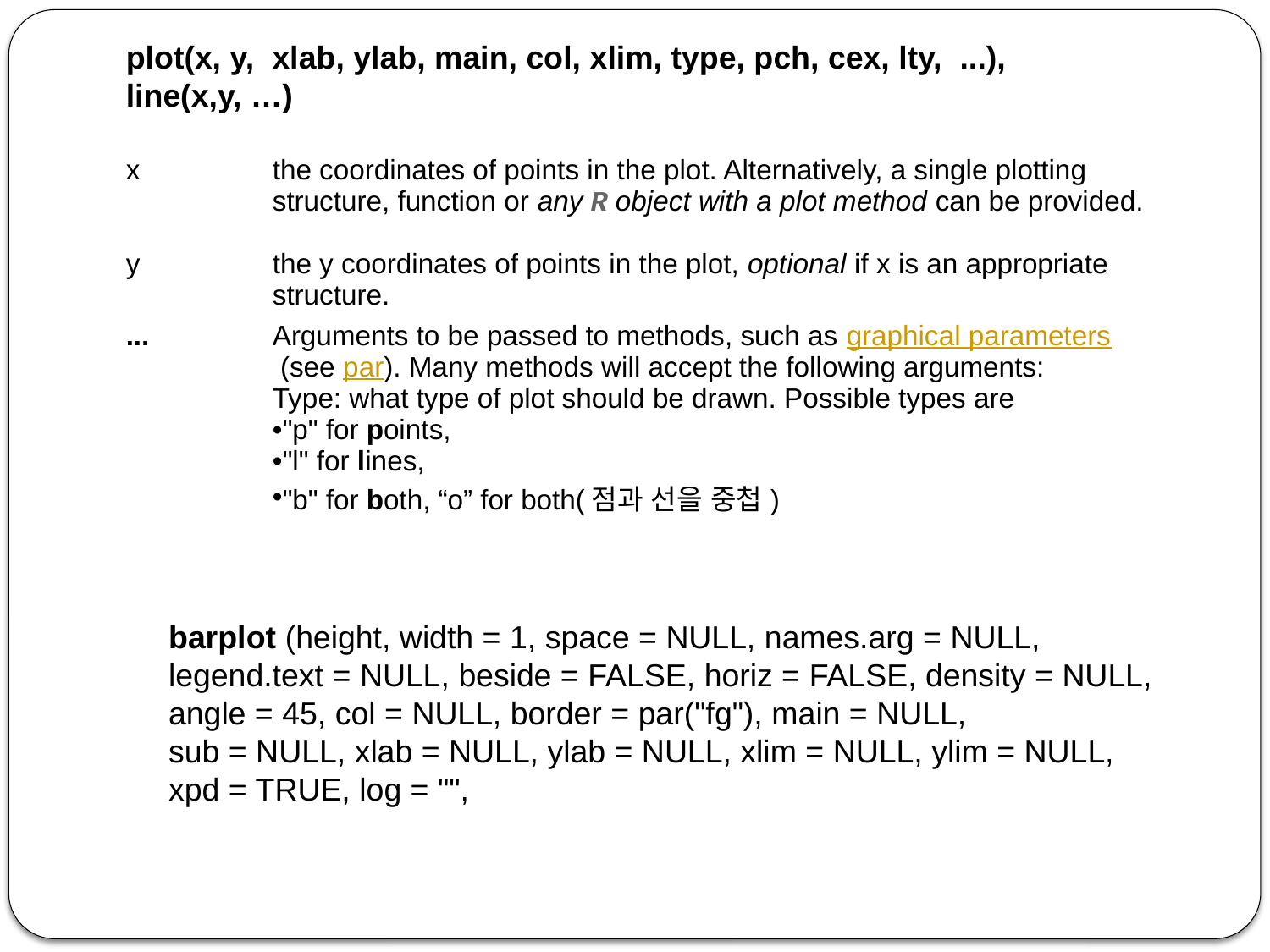

plot(x, y,  xlab, ylab, main, col, xlim, type, pch, cex, lty,  ...), line(x,y, …)
| x | the coordinates of points in the plot. Alternatively, a single plotting structure, function or any R object with a plot method can be provided. |
| --- | --- |
| y | the y coordinates of points in the plot, optional if x is an appropriate structure. |
| ... | Arguments to be passed to methods, such as graphical parameters (see par). Many methods will accept the following arguments: Type: what type of plot should be drawn. Possible types are "p" for points, "l" for lines, "b" for both, “o” for both(점과 선을 중첩) |
barplot (height, width = 1, space = NULL, names.arg = NULL,
legend.text = NULL, beside = FALSE, horiz = FALSE, density = NULL,
angle = 45, col = NULL, border = par("fg"), main = NULL,
sub = NULL, xlab = NULL, ylab = NULL, xlim = NULL, ylim = NULL,
xpd = TRUE, log = "",